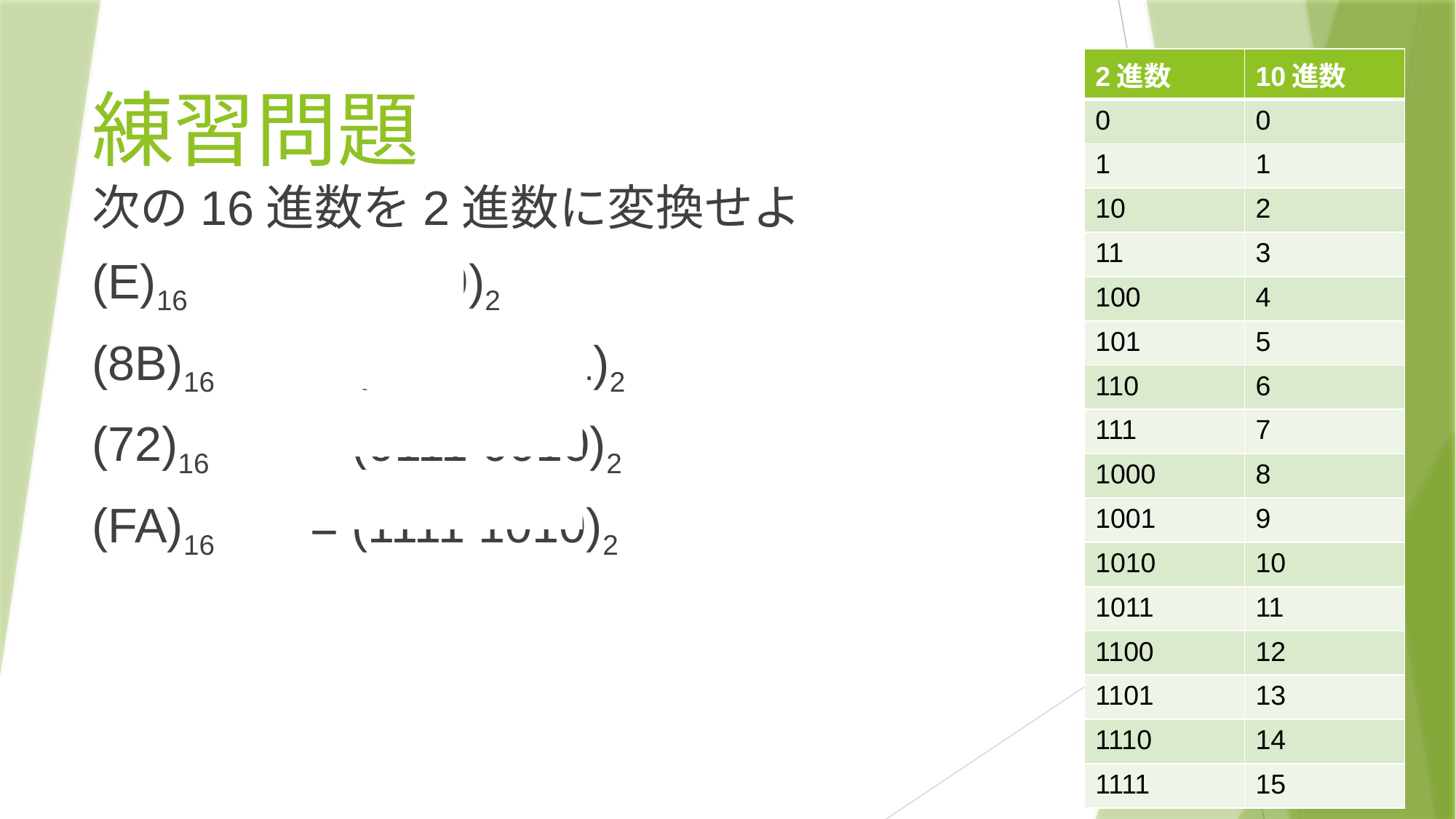

| 2進数 | 10進数 |
| --- | --- |
| 0 | 0 |
| 1 | 1 |
| 10 | 2 |
| 11 | 3 |
| 100 | 4 |
| 101 | 5 |
| 110 | 6 |
| 111 | 7 |
| 1000 | 8 |
| 1001 | 9 |
| 1010 | 10 |
| 1011 | 11 |
| 1100 | 12 |
| 1101 | 13 |
| 1110 | 14 |
| 1111 | 15 |
# 練習問題
次の16進数を2進数に変換せよ
(E)16		= (1110)2
(8B)16	= (1000 1011)2
(72)16 	= (0111 0010)2
(FA)16 	= (1111 1010)2